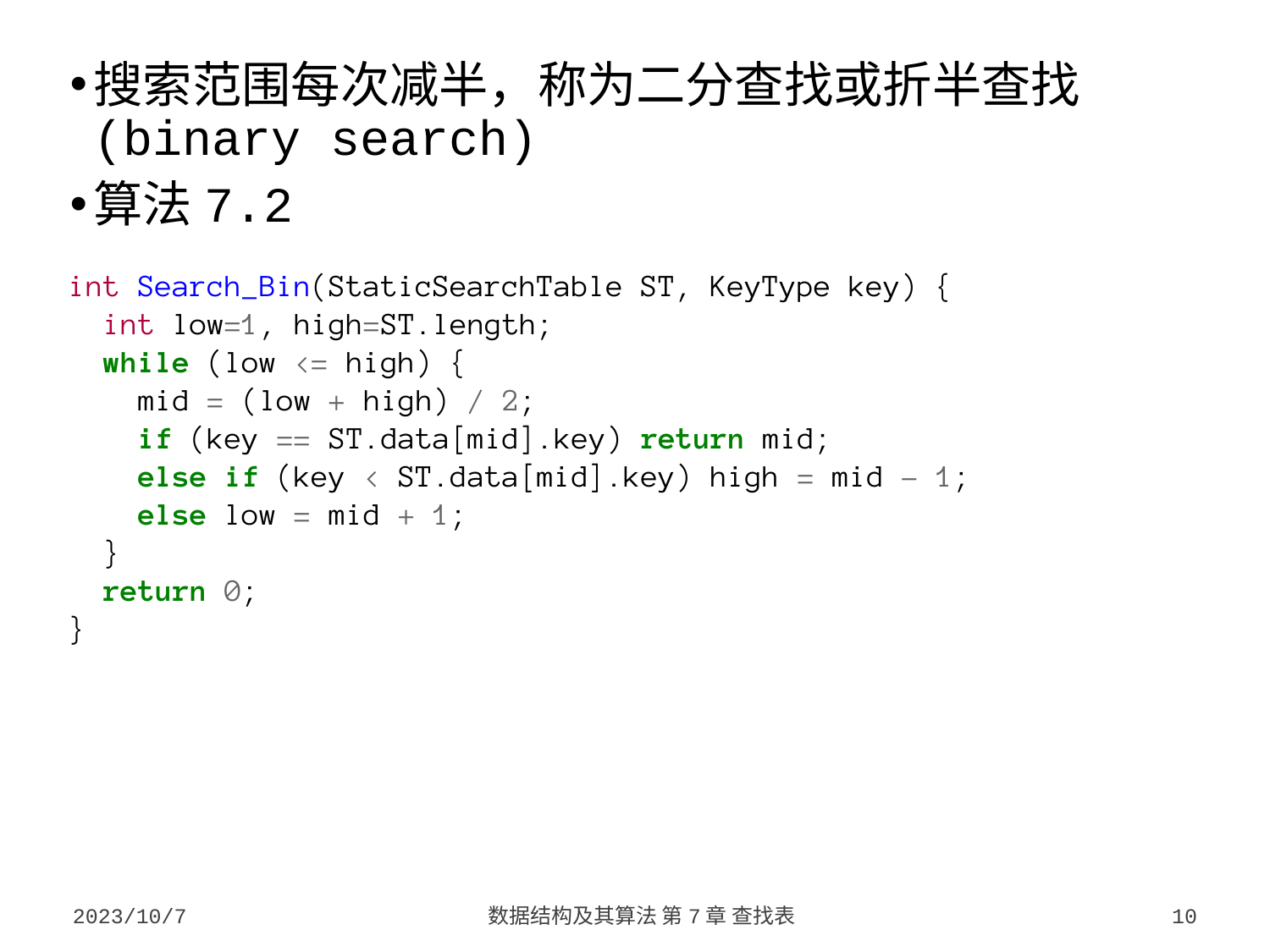

搜索范围每次减半，称为二分查找或折半查找(binary search)
算法7.2
int Search_Bin(StaticSearchTable ST, KeyType key) {
  int low=1, high=ST.length;
  while (low <= high) {
    mid = (low + high) / 2;
    if (key == ST.data[mid].key) return mid;
    else if (key < ST.data[mid].key) high = mid - 1;
    else low = mid + 1;
  }
  return 0;
}
2023/10/7
数据结构及其算法 第7章 查找表
10